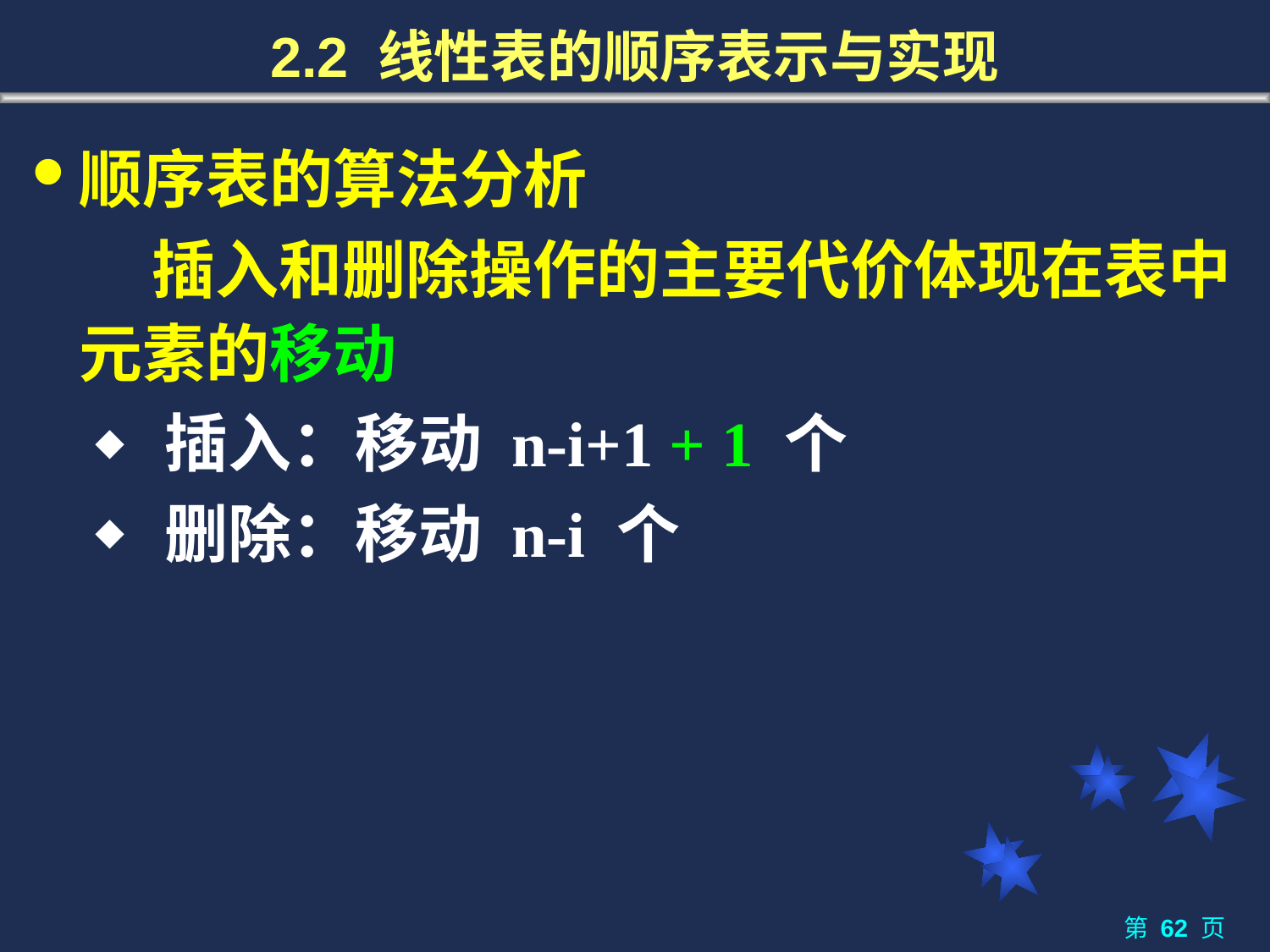

# 2.2 线性表的顺序表示与实现
顺序表的算法分析
	    插入和删除操作的主要代价体现在表中元素的移动
 插入：移动 n-i+1 + 1 个
 删除：移动 n-i 个
第 62 页